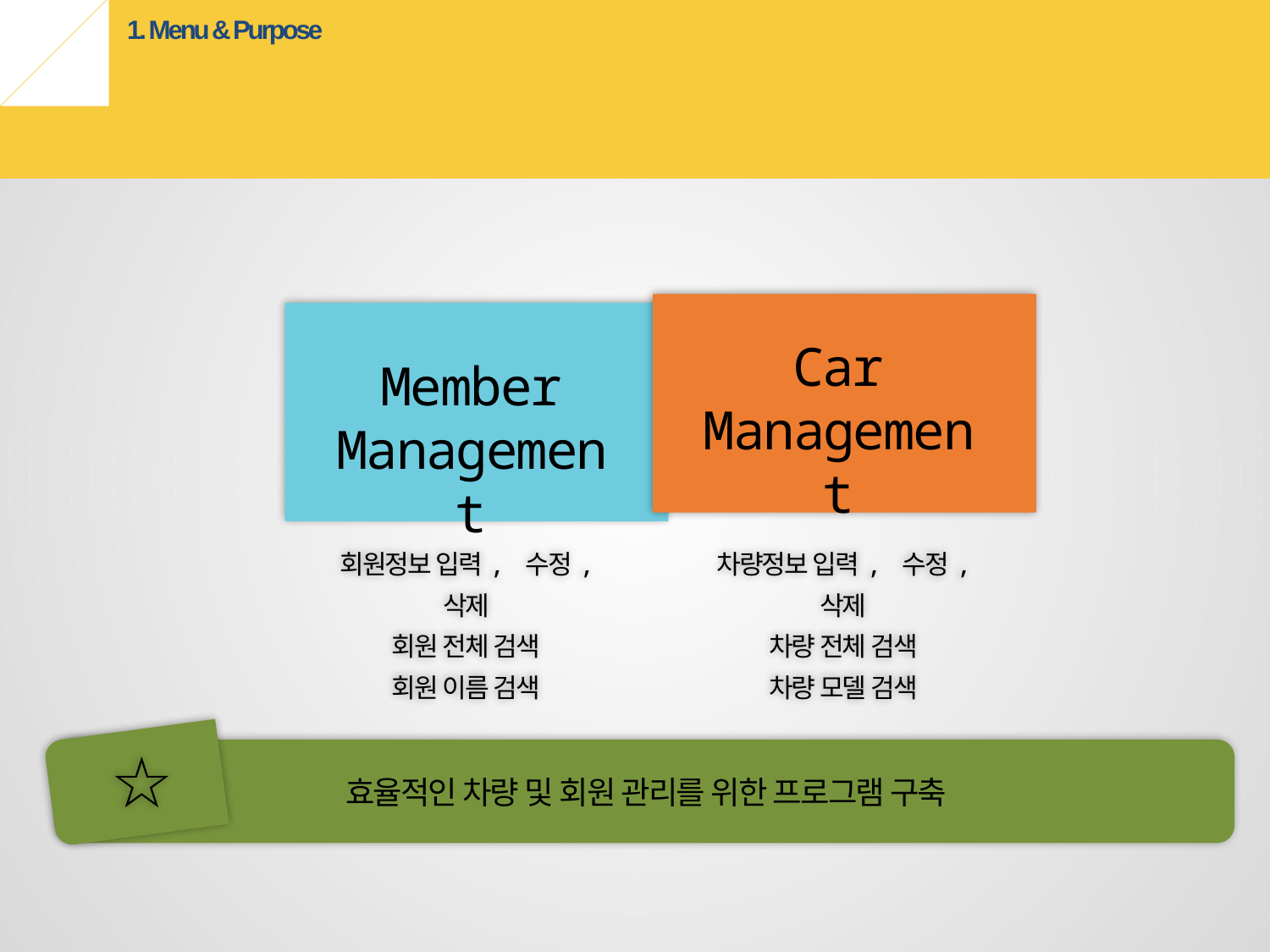

1. Menu & Purpose

Car
Management
Member
Management
회원정보 입력, 수정, 삭제
회원 전체 검색
회원 이름 검색
차량정보 입력, 수정, 삭제
차량 전체 검색
차량 모델 검색

효율적인 차량 및 회원 관리를 위한 프로그램 구축
☆